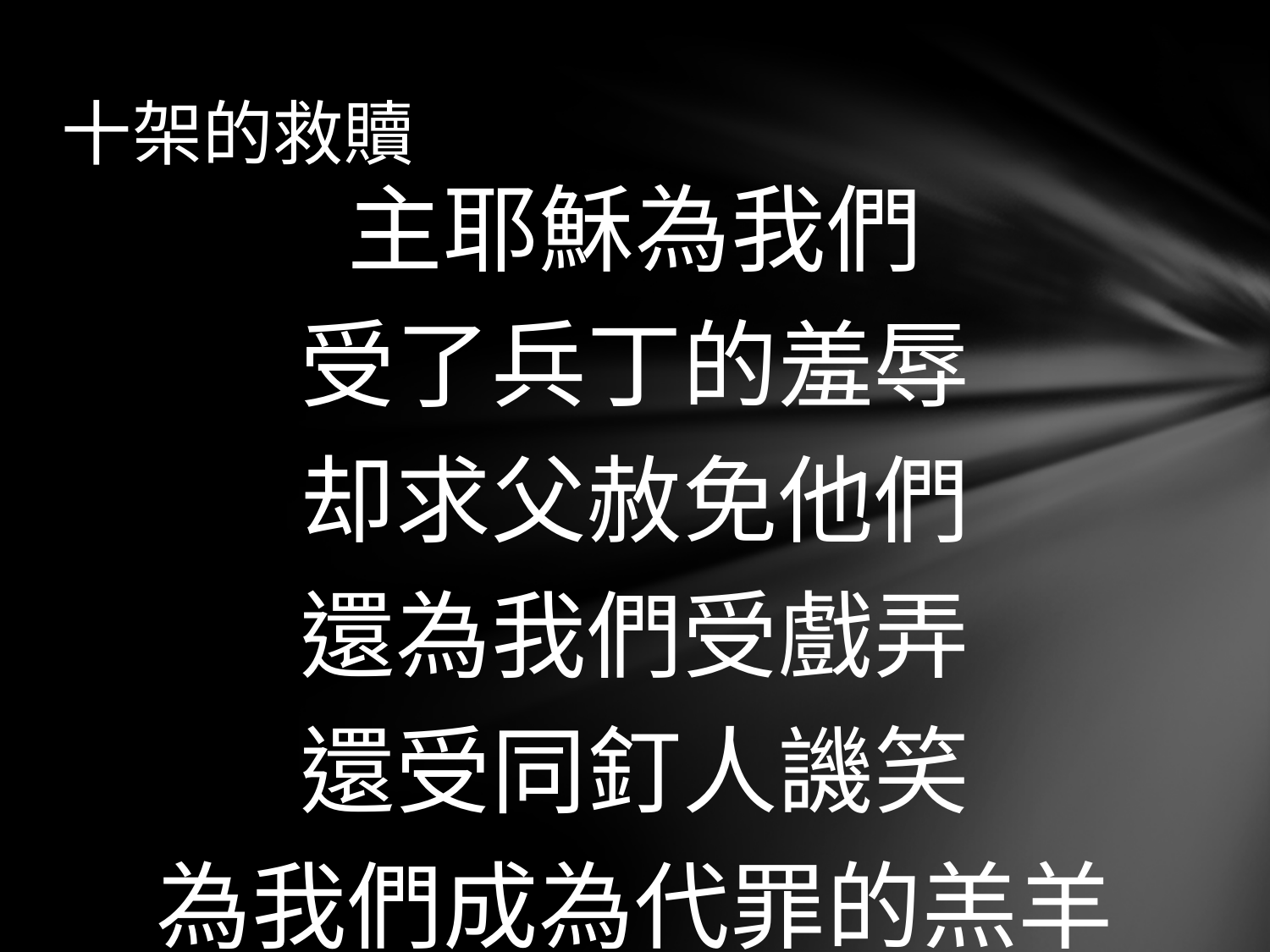

# 十架的救贖
主耶穌為我們
受了兵丁的羞辱
却求父赦免他們
還為我們受戲弄
還受同釘人譏笑
為我們成為代罪的羔羊